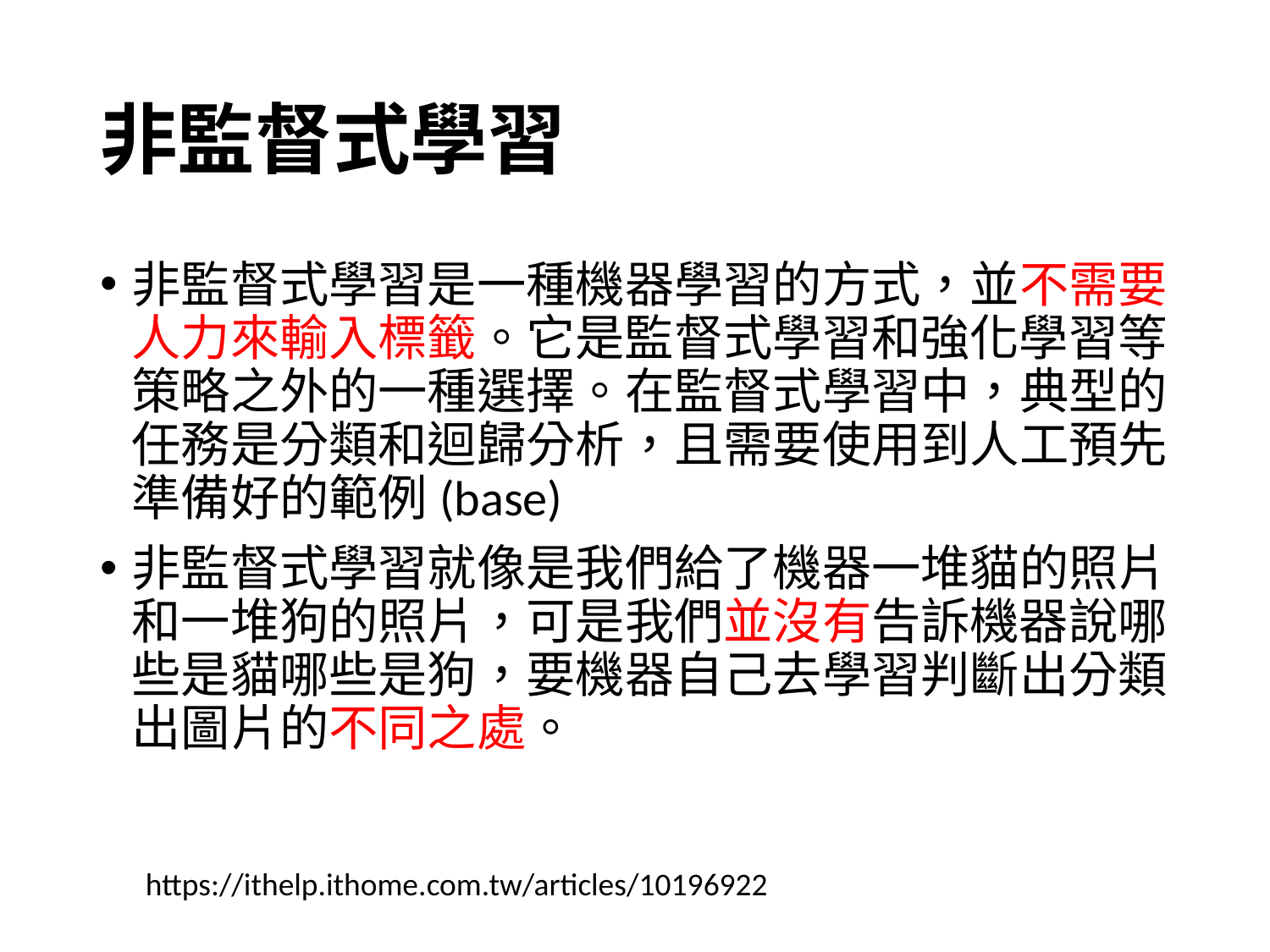

# 非監督式學習
非監督式學習是一種機器學習的方式，並不需要人力來輸入標籤。它是監督式學習和強化學習等策略之外的一種選擇。在監督式學習中，典型的任務是分類和迴歸分析，且需要使用到人工預先準備好的範例(base)
非監督式學習就像是我們給了機器一堆貓的照片和一堆狗的照片，可是我們並沒有告訴機器說哪些是貓哪些是狗，要機器自己去學習判斷出分類出圖片的不同之處。

https://ithelp.ithome.com.tw/articles/10196922